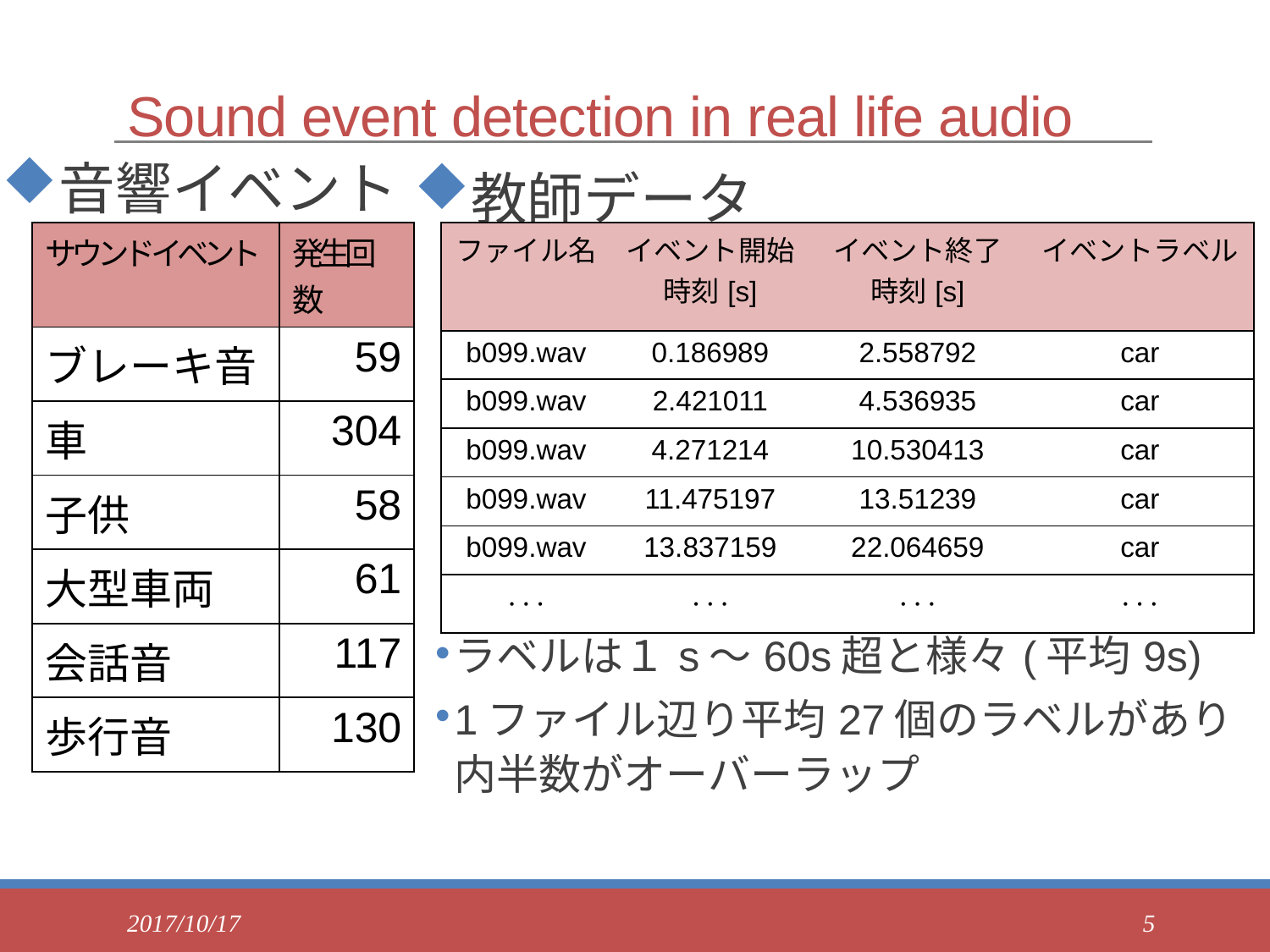

# Sound event detection in real life audio
音響イベント
教師データ

ラベルは１s〜60s超と様々(平均9s)
1ファイル辺り平均27個のラベルがあり内半数がオーバーラップ

| サウンドイベント | 発生回数 |
| --- | --- |
| ブレーキ音 | 59 |
| 車 | 304 |
| 子供 | 58 |
| 大型車両 | 61 |
| 会話音 | 117 |
| 歩行音 | 130 |
| ファイル名 | イベント開始時刻[s] | イベント終了時刻[s] | イベントラベル |
| --- | --- | --- | --- |
| b099.wav | 0.186989 | 2.558792 | car |
| b099.wav | 2.421011 | 4.536935 | car |
| b099.wav | 4.271214 | 10.530413 | car |
| b099.wav | 11.475197 | 13.51239 | car |
| b099.wav | 13.837159 | 22.064659 | car |
| ・・・ | ・・・ | ・・・ | ・・・ |
2017/10/17
5